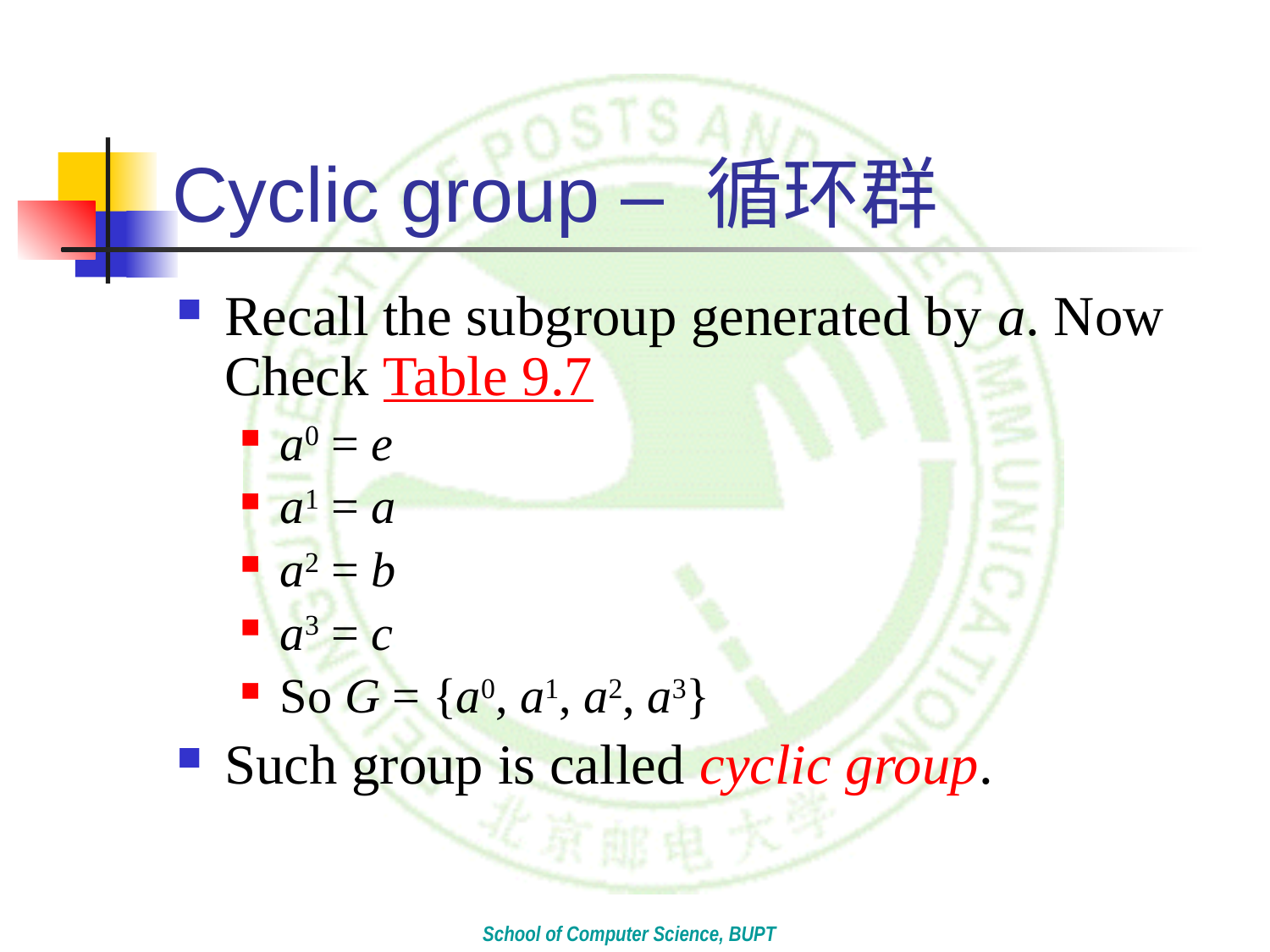

# Cyclic group – 循环群
Recall the subgroup generated by a. Now Check Table 9.7
a0 = e
a1 = a
a2 = b
a3 = c
So G = {a0, a1, a2, a3}
Such group is called cyclic group.

School of Computer Science, BUPT
36